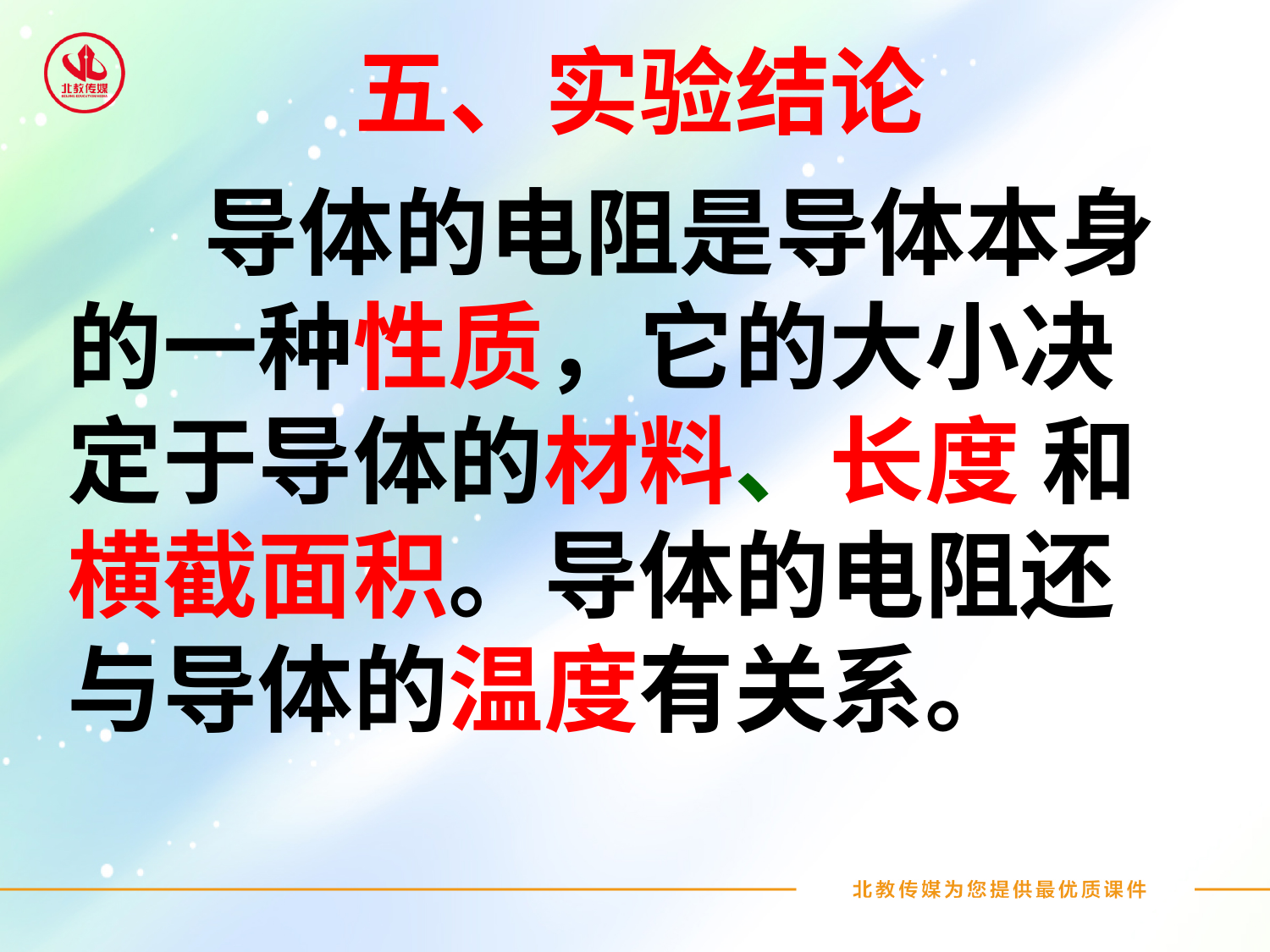

五、实验结论
      导体的电阻是导体本身的一种性质，它的大小决定于导体的材料、长度 和横截面积。导体的电阻还与导体的温度有关系。